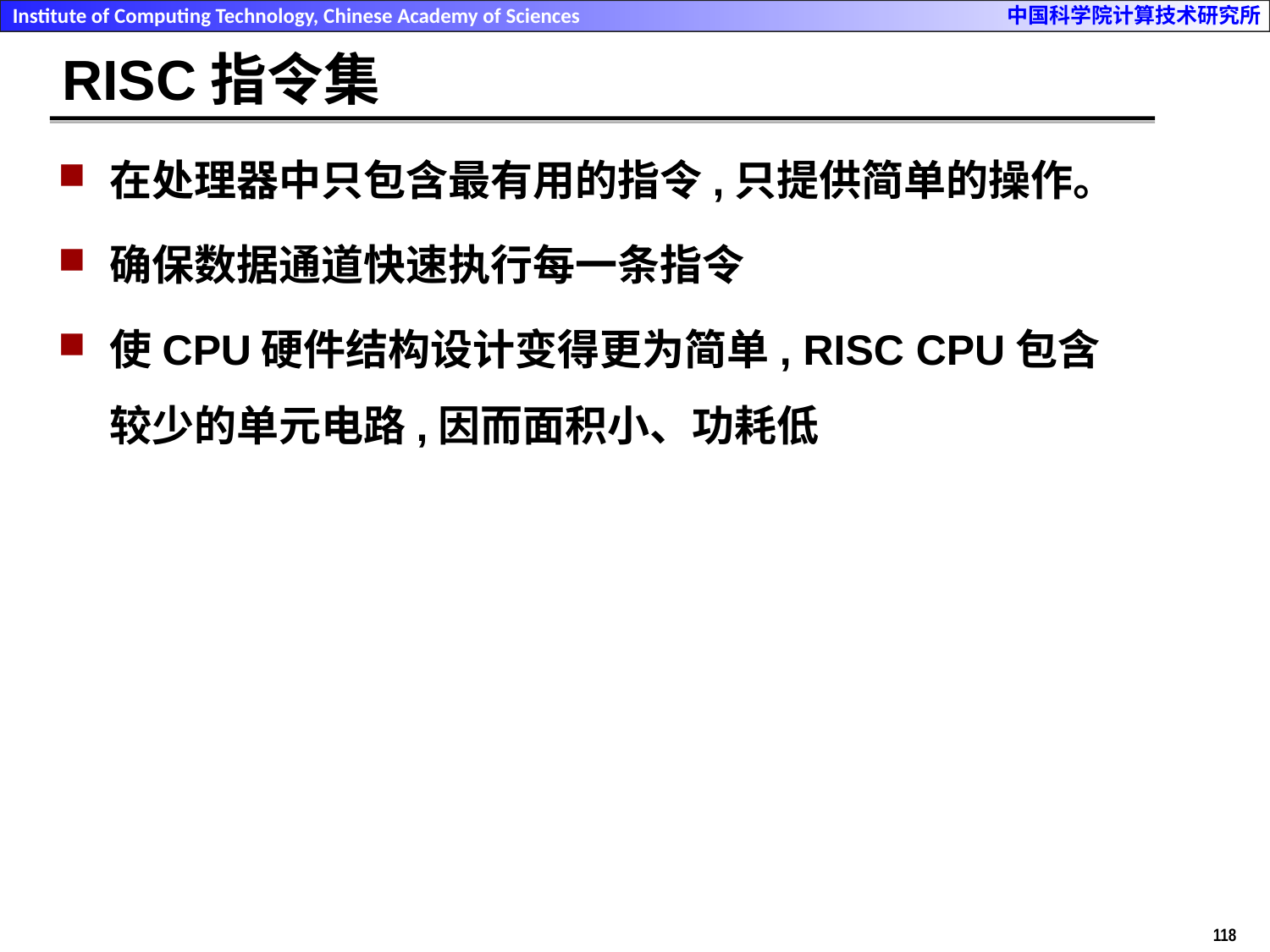

# RISC指令集
在处理器中只包含最有用的指令,只提供简单的操作。
确保数据通道快速执行每一条指令
使CPU硬件结构设计变得更为简单, RISC CPU包含较少的单元电路,因而面积小、功耗低